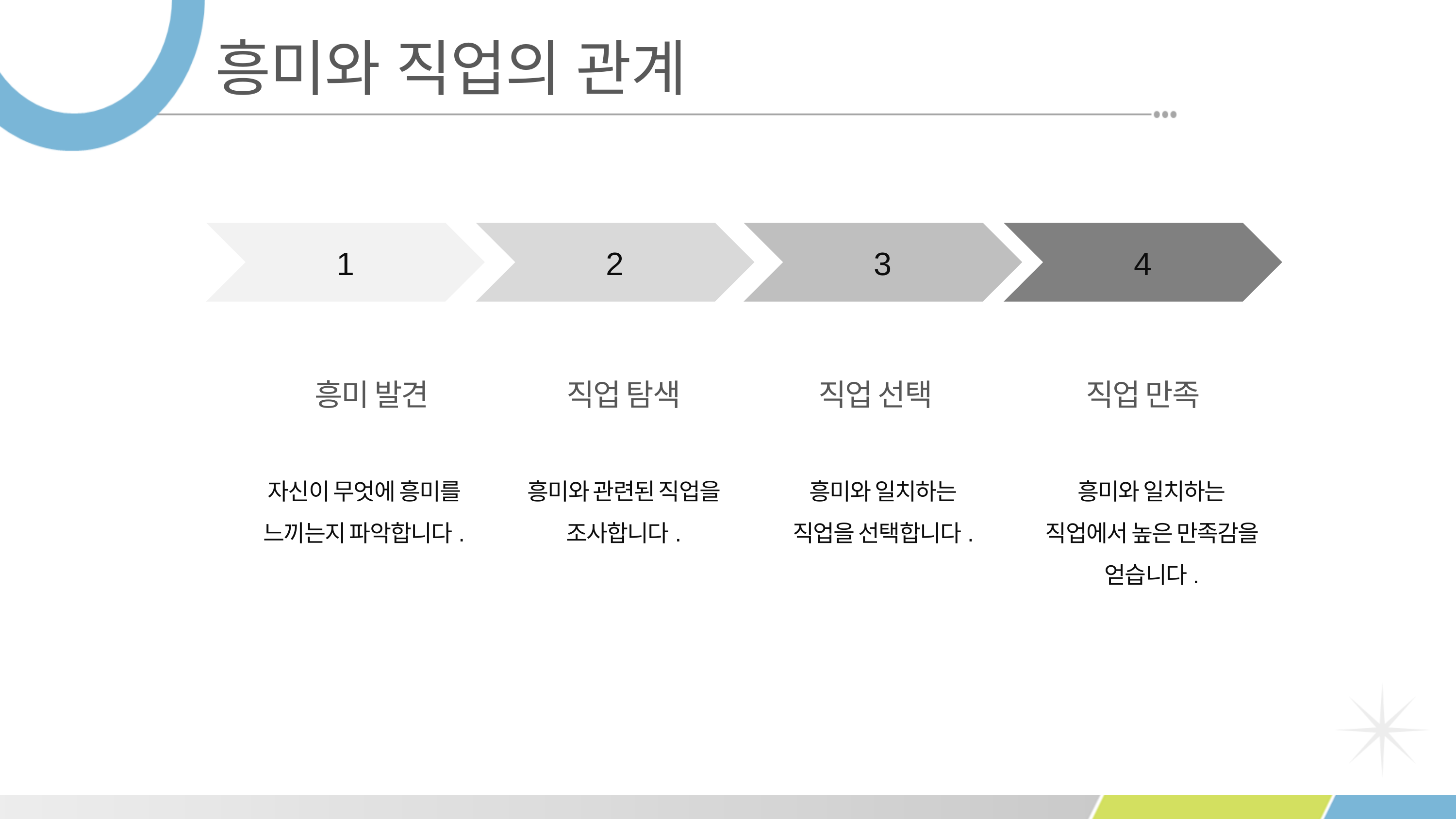

흥미와 직업의 관계
1
2
3
4
흥미 발견
직업 탐색
직업 선택
직업 만족
자신이 무엇에 흥미를 느끼는지 파악합니다.
흥미와 관련된 직업을 조사합니다.
흥미와 일치하는
직업을 선택합니다.
흥미와 일치하는
직업에서 높은 만족감을 얻습니다.